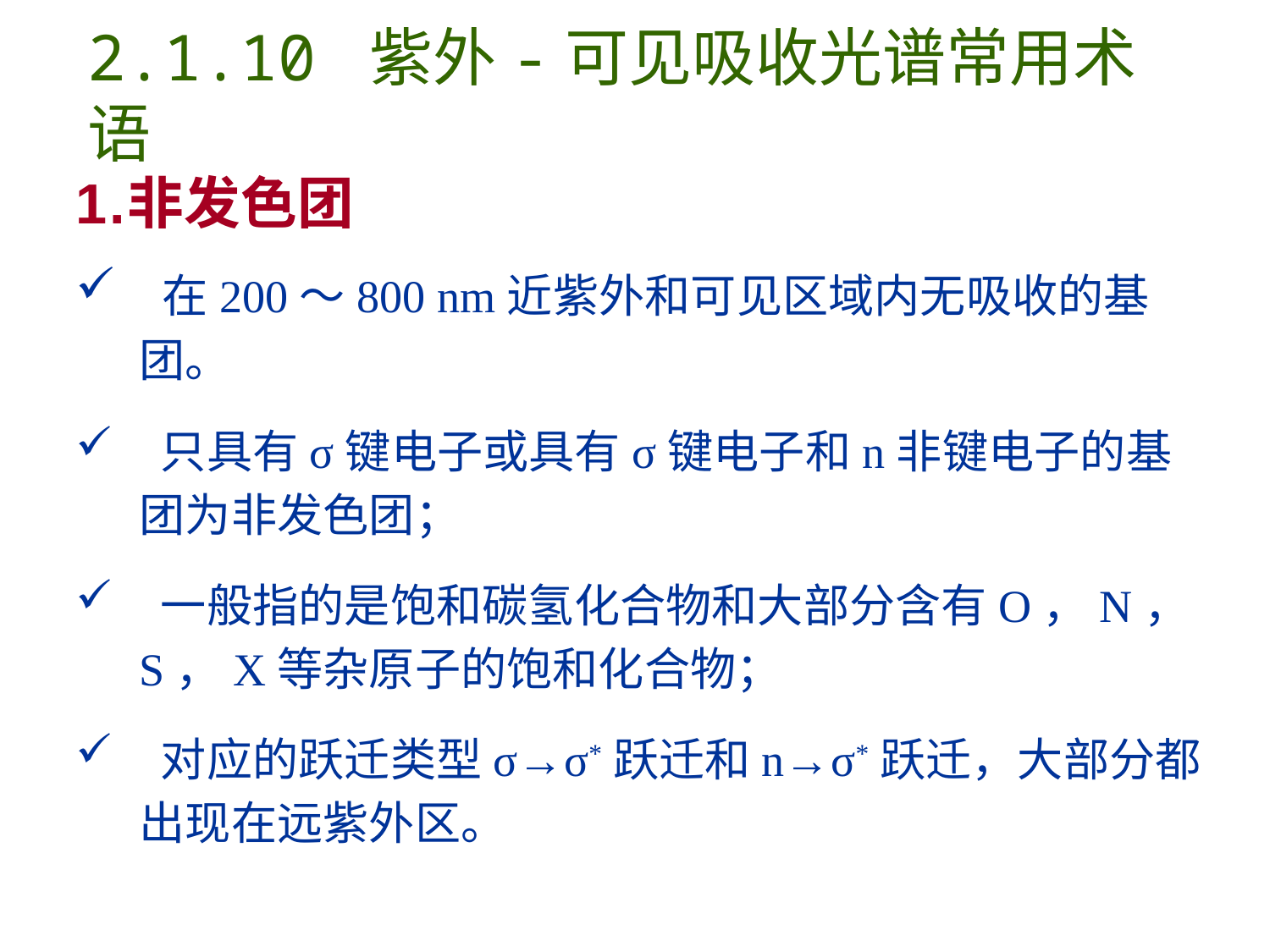

# 2.1.10 紫外-可见吸收光谱常用术语
非发色团
 在200～800 nm近紫外和可见区域内无吸收的基团。
 只具有σ键电子或具有σ键电子和n非键电子的基团为非发色团；
 一般指的是饱和碳氢化合物和大部分含有O，N，S，X等杂原子的饱和化合物；
 对应的跃迁类型σ→σ*跃迁和n→σ*跃迁，大部分都出现在远紫外区。